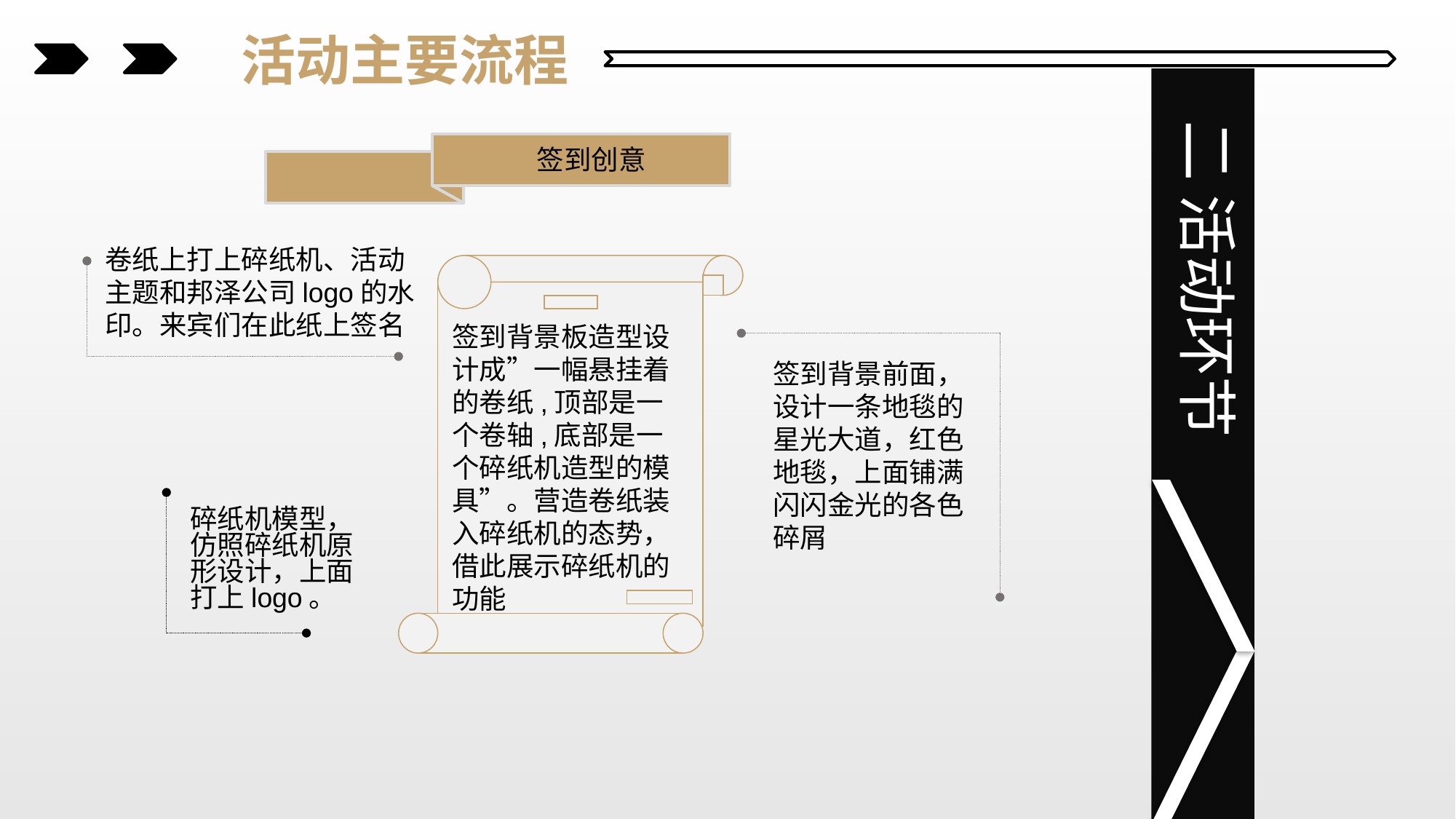

活动主要流程

二 活动环节

签到创意
卷纸上打上碎纸机、活动主题和邦泽公司logo的水印。来宾们在此纸上签名

签到背景板造型设计成”一幅悬挂着的卷纸,顶部是一个卷轴,底部是一个碎纸机造型的模具”。营造卷纸装入碎纸机的态势，借此展示碎纸机的功能

签到背景前面，设计一条地毯的星光大道，红色地毯，上面铺满闪闪金光的各色碎屑

碎纸机模型，仿照碎纸机原形设计，上面打上logo。